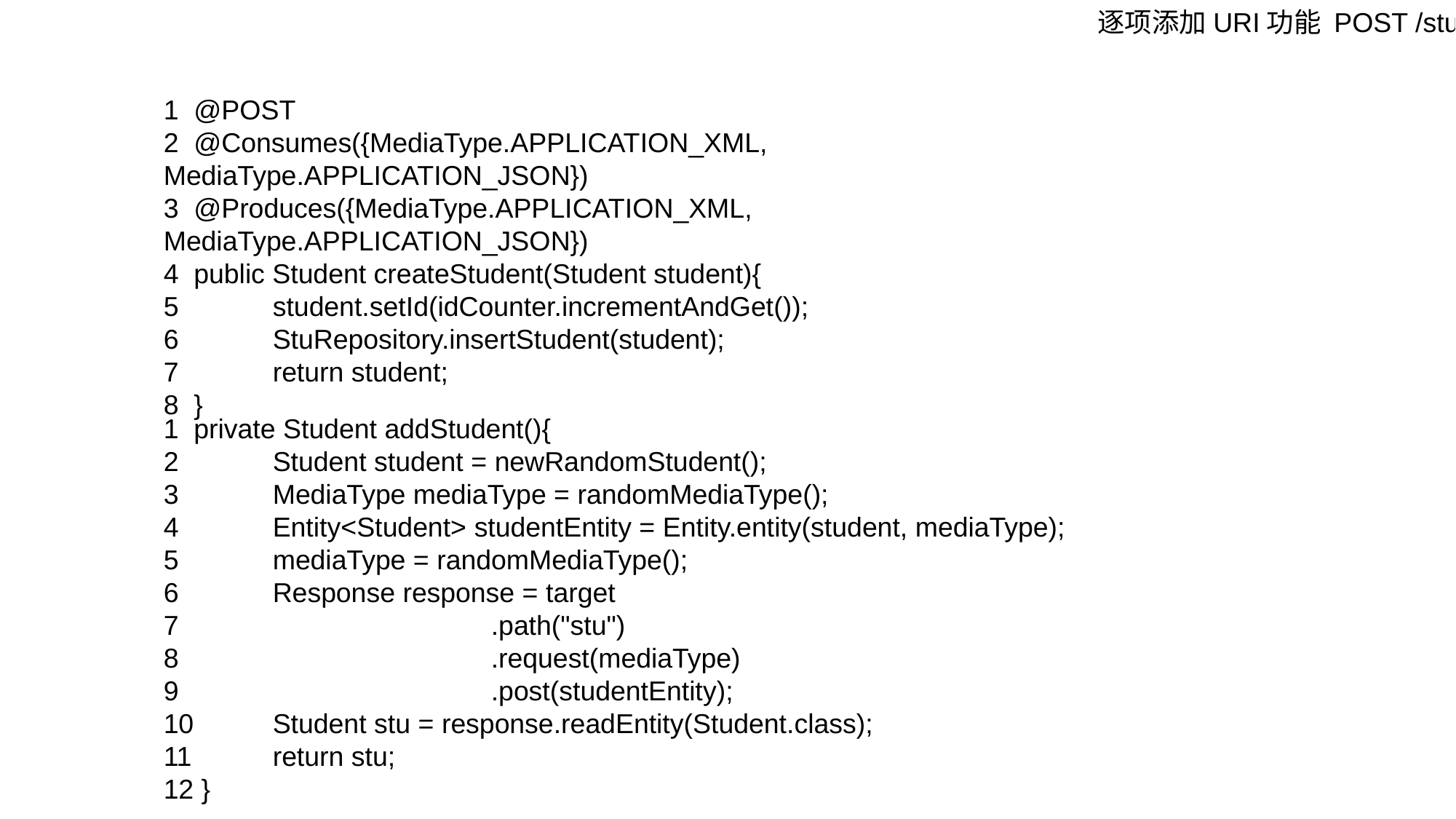

逐项添加URI功能 POST /stu
1  @POST
2  @Consumes({MediaType.APPLICATION_XML, MediaType.APPLICATION_JSON})
3  @Produces({MediaType.APPLICATION_XML, MediaType.APPLICATION_JSON})
4  public Student createStudent(Student student){
5  	student.setId(idCounter.incrementAndGet());
6  	StuRepository.insertStudent(student);
7  	return student;
8  }
1  private Student addStudent(){
2  	Student student = newRandomStudent();
3  	MediaType mediaType = randomMediaType();
4  	Entity<Student> studentEntity = Entity.entity(student, mediaType);
5  	mediaType = randomMediaType();
6  	Response response = target
7  			.path("stu")
8  			.request(mediaType)
9  			.post(studentEntity);
10 	Student stu = response.readEntity(Student.class);
11 	return stu;
12 }